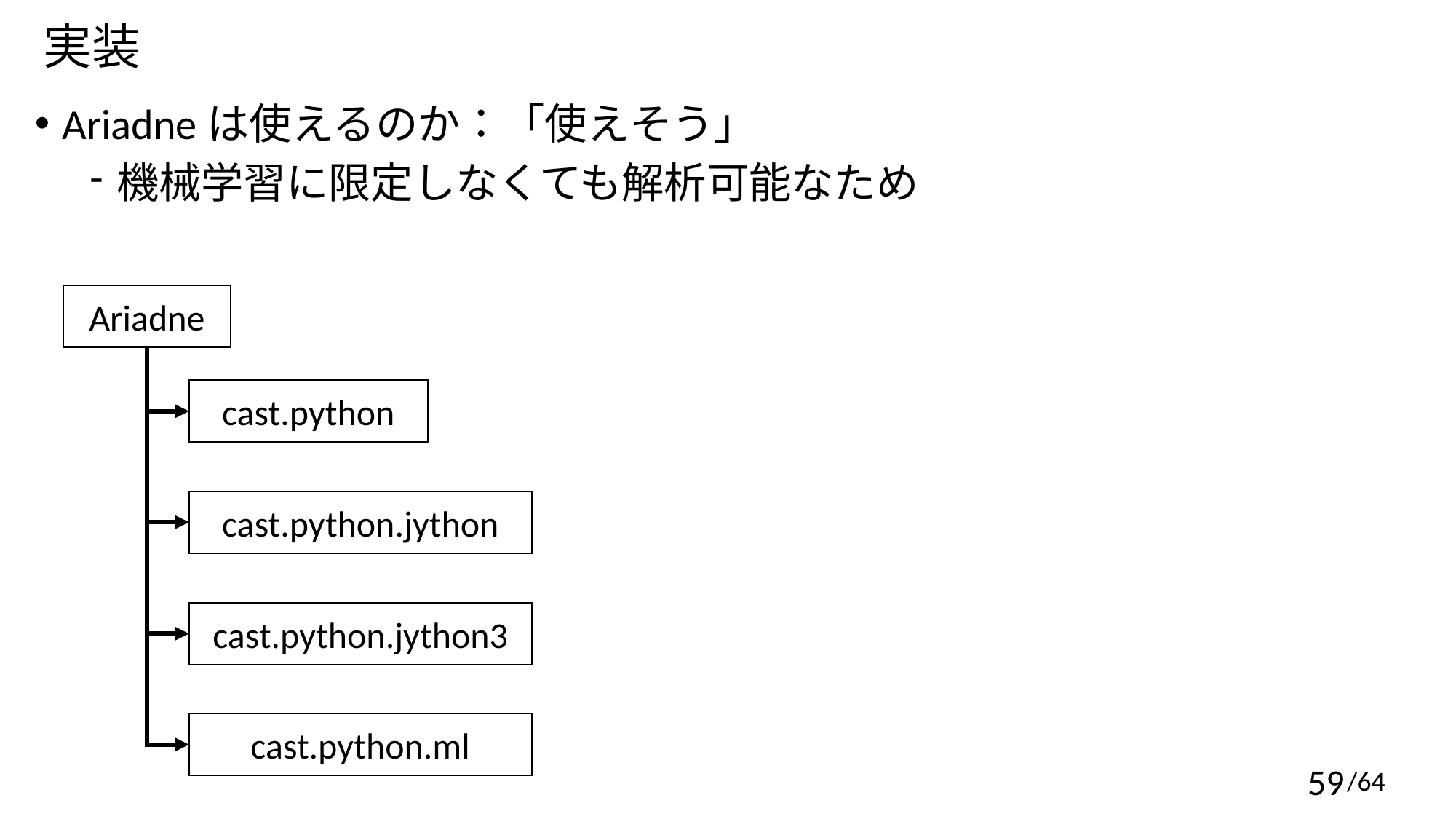

実装
Ariadneは使えるのか：「使えそう」
機械学習に限定しなくても解析可能なため
Ariadne
cast.python
cast.python.jython
cast.python.jython3
cast.python.ml
/64
59